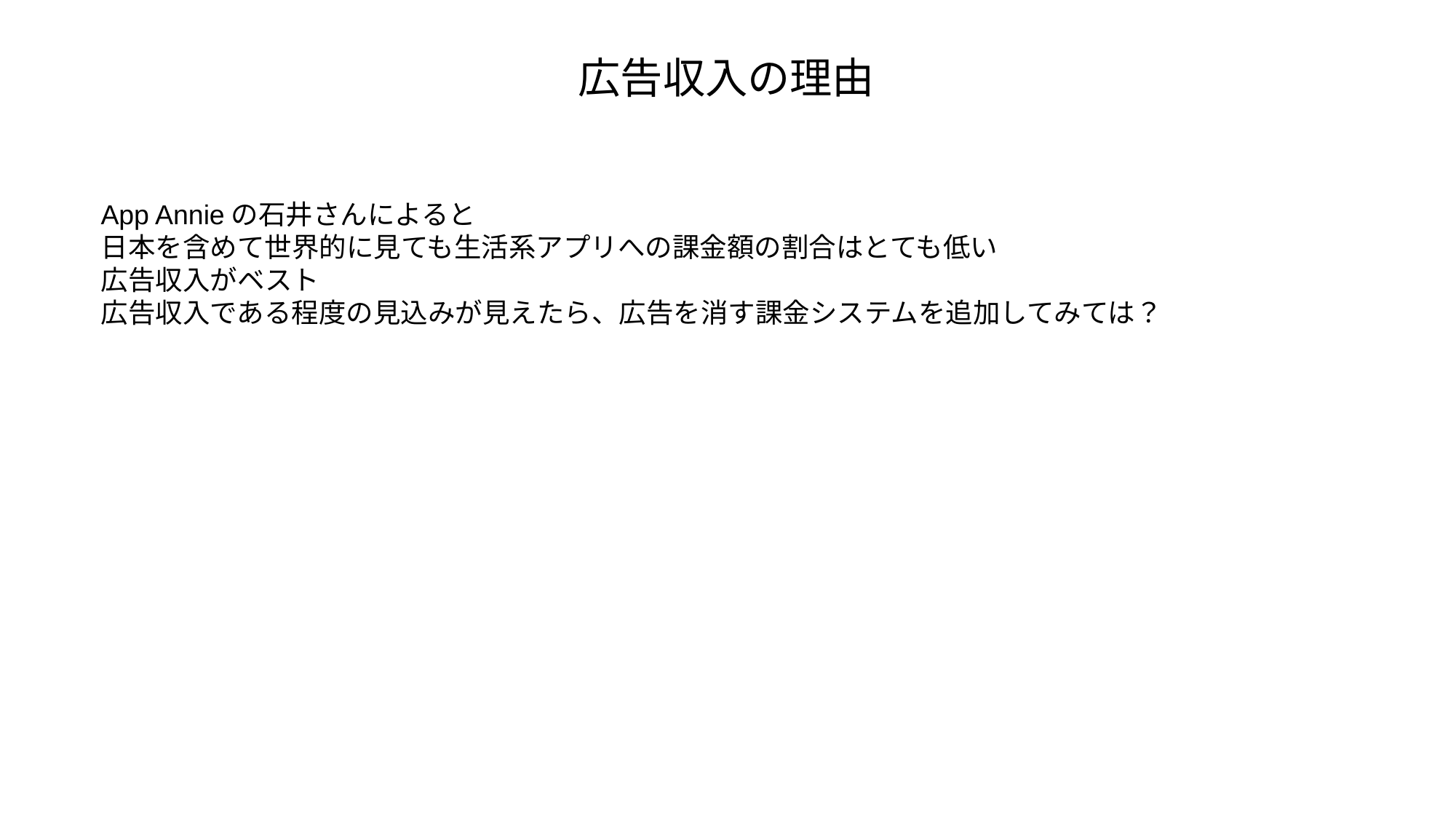

広告収入の理由
App Annieの石井さんによると
日本を含めて世界的に見ても生活系アプリへの課金額の割合はとても低い
広告収入がベスト
広告収入である程度の見込みが見えたら、広告を消す課金システムを追加してみては？